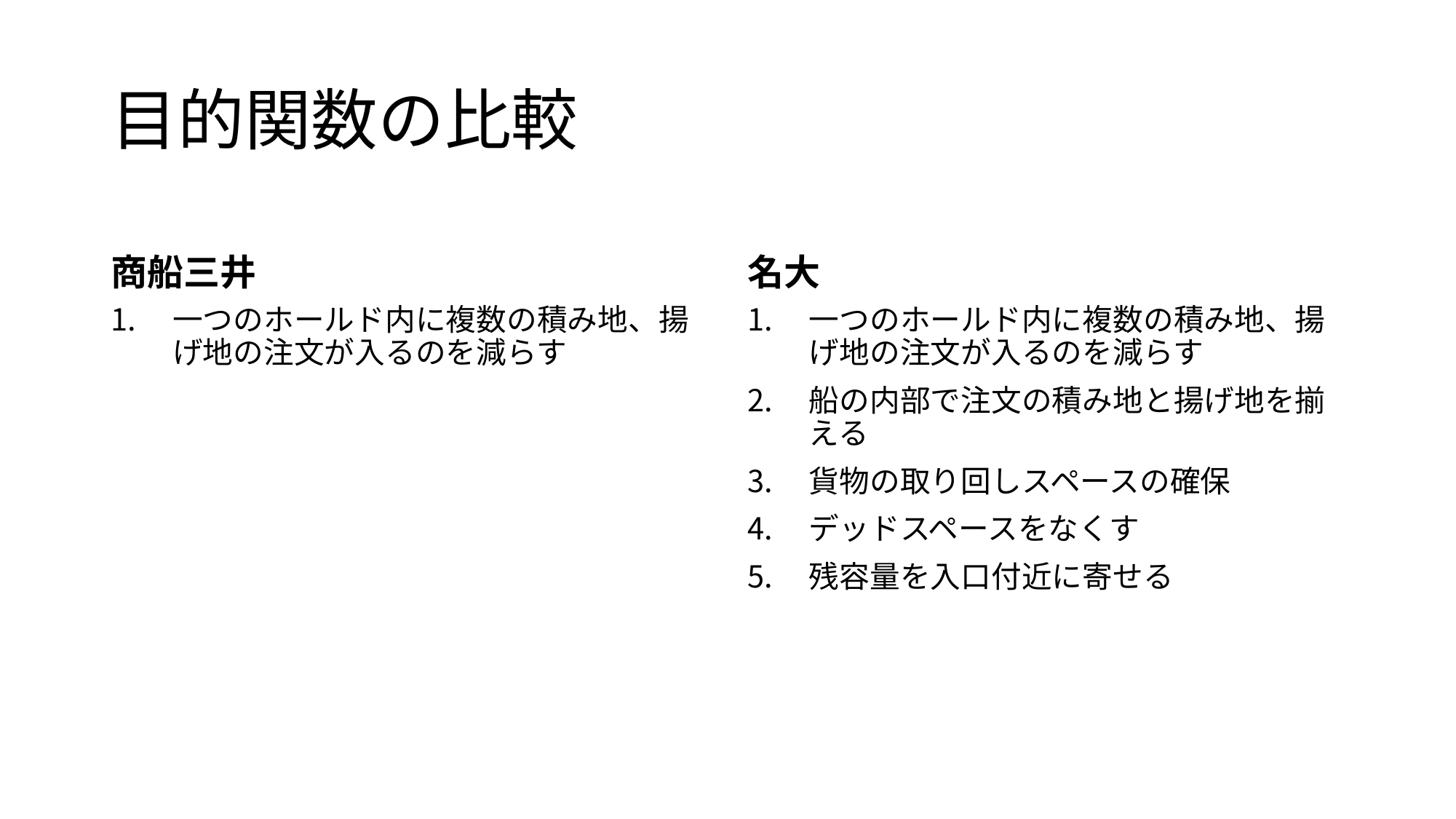

# 目的関数の比較
商船三井
名大
一つのホールド内に複数の積み地、揚げ地の注文が入るのを減らす
一つのホールド内に複数の積み地、揚げ地の注文が入るのを減らす
船の内部で注文の積み地と揚げ地を揃える
貨物の取り回しスペースの確保
デッドスペースをなくす
残容量を入口付近に寄せる